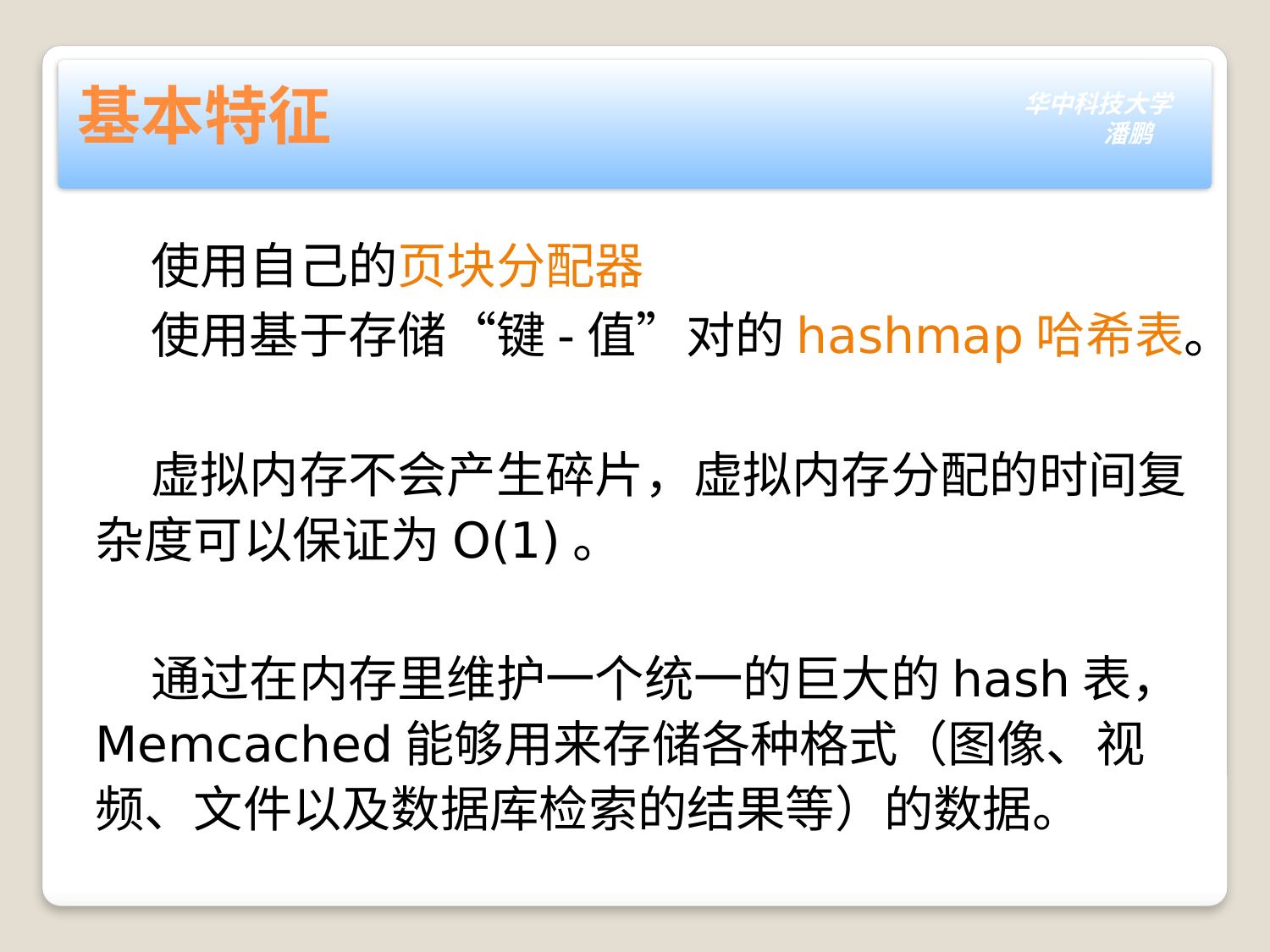

# 基本特征
    使用自己的页块分配器
    使用基于存储“键-值”对的hashmap哈希表。

    虚拟内存不会产生碎片，虚拟内存分配的时间复杂度可以保证为O(1)。

    通过在内存里维护一个统一的巨大的hash表，Memcached能够用来存储各种格式（图像、视频、文件以及数据库检索的结果等）的数据。